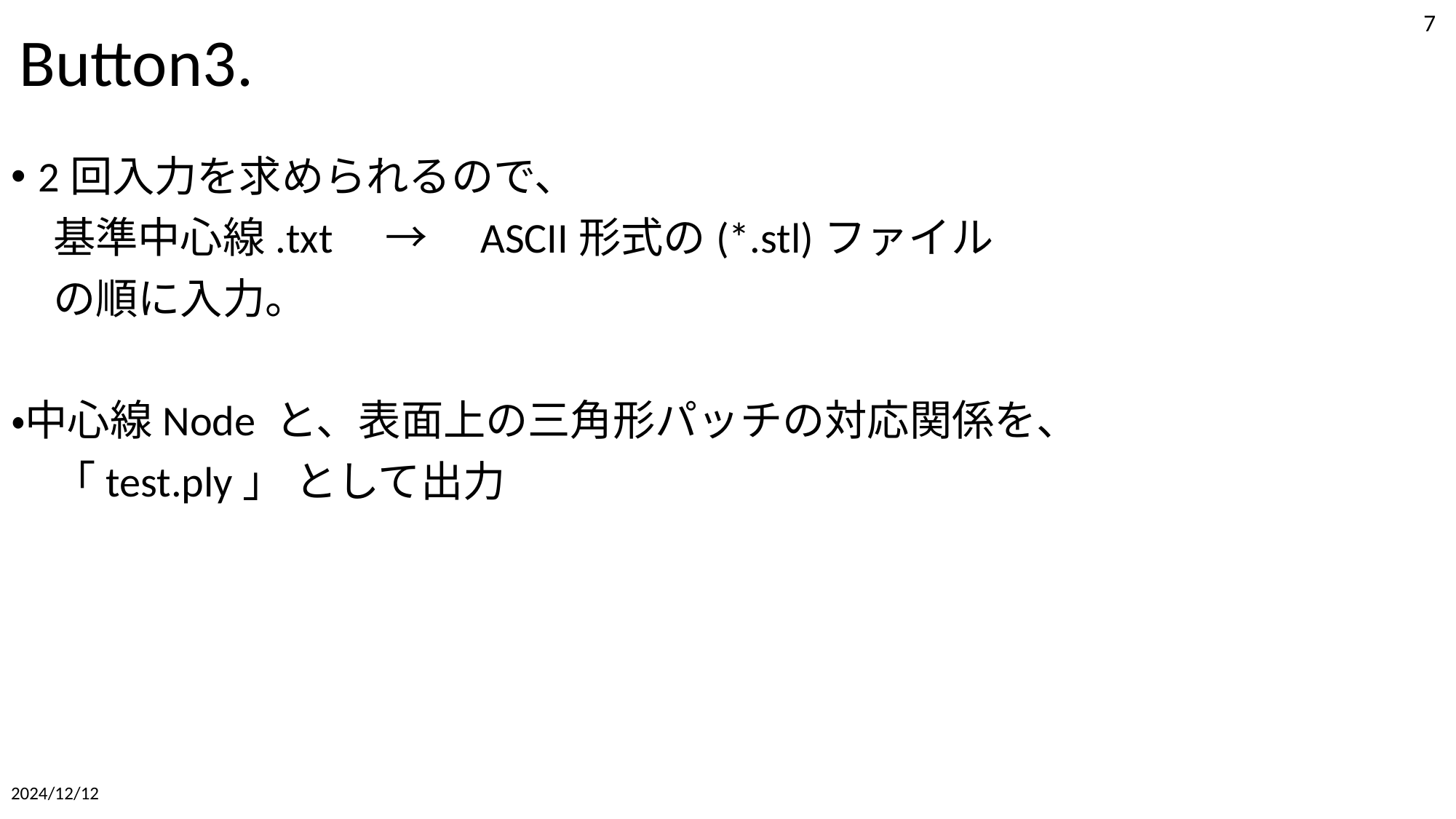

7
# Button3.
2回入力を求められるので、
　基準中心線.txt　→　ASCII形式の(*.stl)ファイル
　の順に入力。

・中心線Node と、表面上の三角形パッチの対応関係を、
　「test.ply」 として出力
2024/12/12